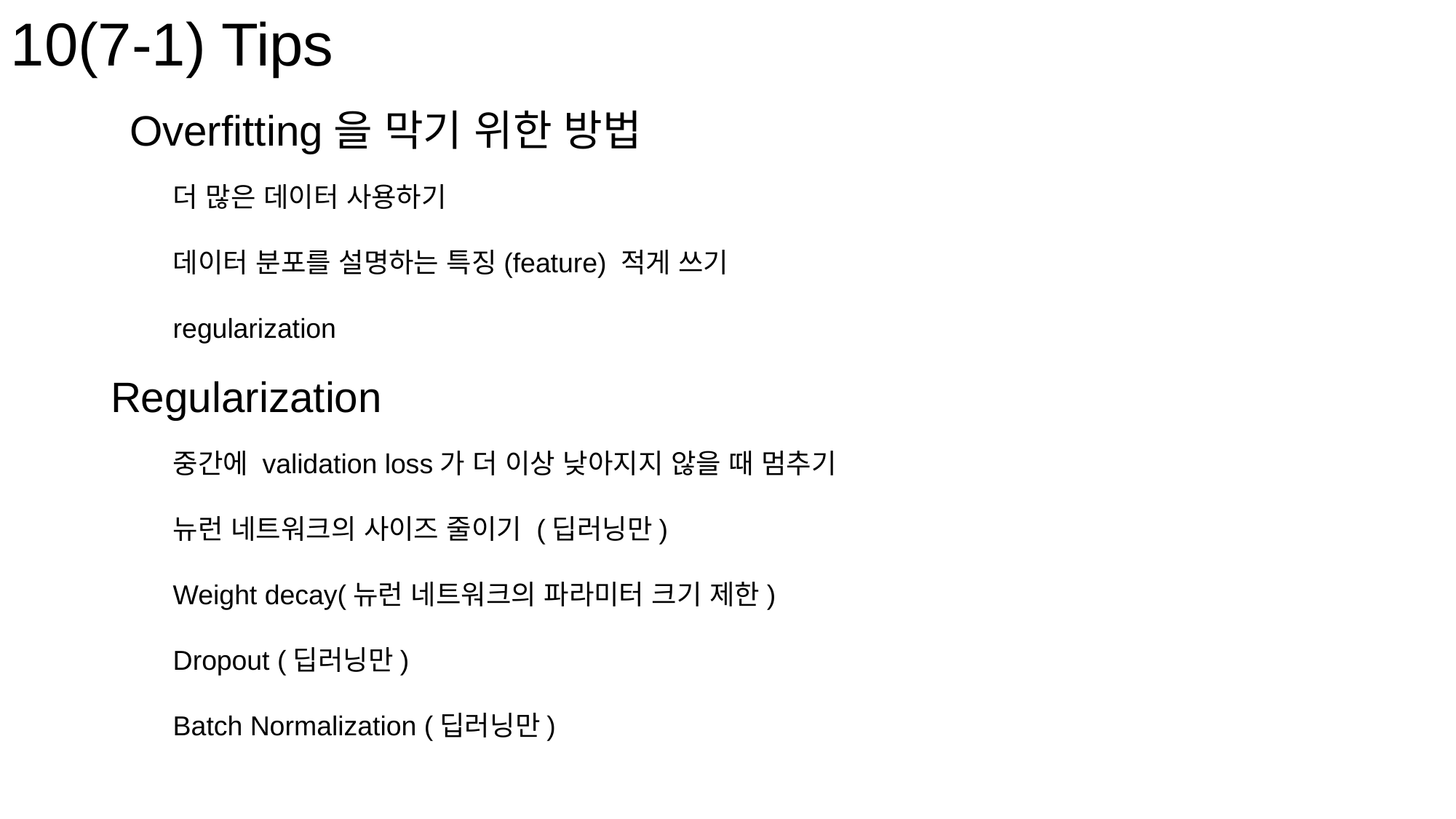

10(7-1) Tips
Overfitting을 막기 위한 방법
더 많은 데이터 사용하기

데이터 분포를 설명하는 특징(feature) 적게 쓰기

regularization
Regularization
중간에 validation loss가 더 이상 낮아지지 않을 때 멈추기

뉴런 네트워크의 사이즈 줄이기 (딥러닝만)

Weight decay(뉴런 네트워크의 파라미터 크기 제한)

Dropout (딥러닝만)

Batch Normalization (딥러닝만)